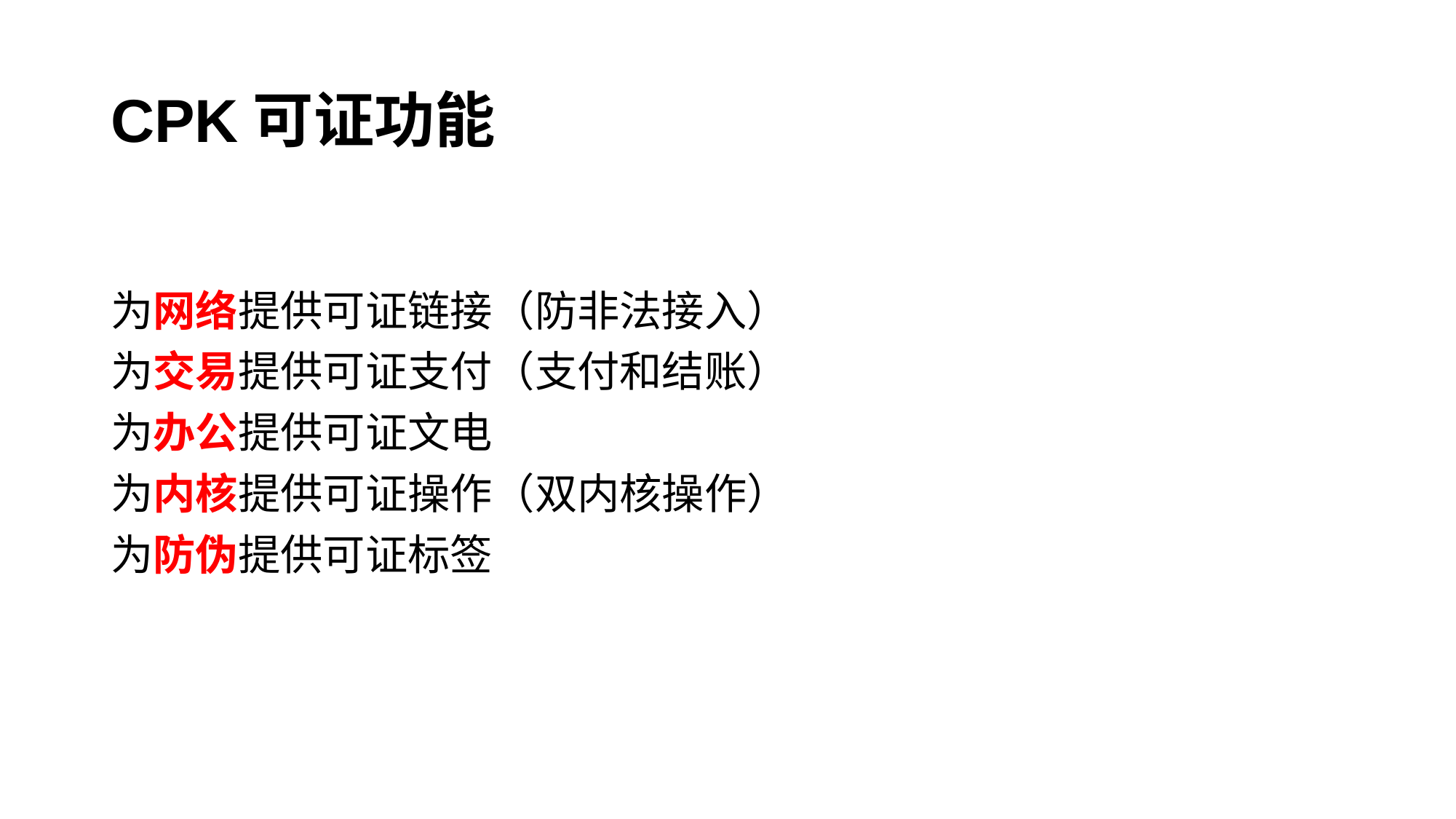

# CPK可证功能

为网络提供可证链接（防非法接入）
为交易提供可证支付（支付和结账）
为办公提供可证文电
为内核提供可证操作（双内核操作）
为防伪提供可证标签